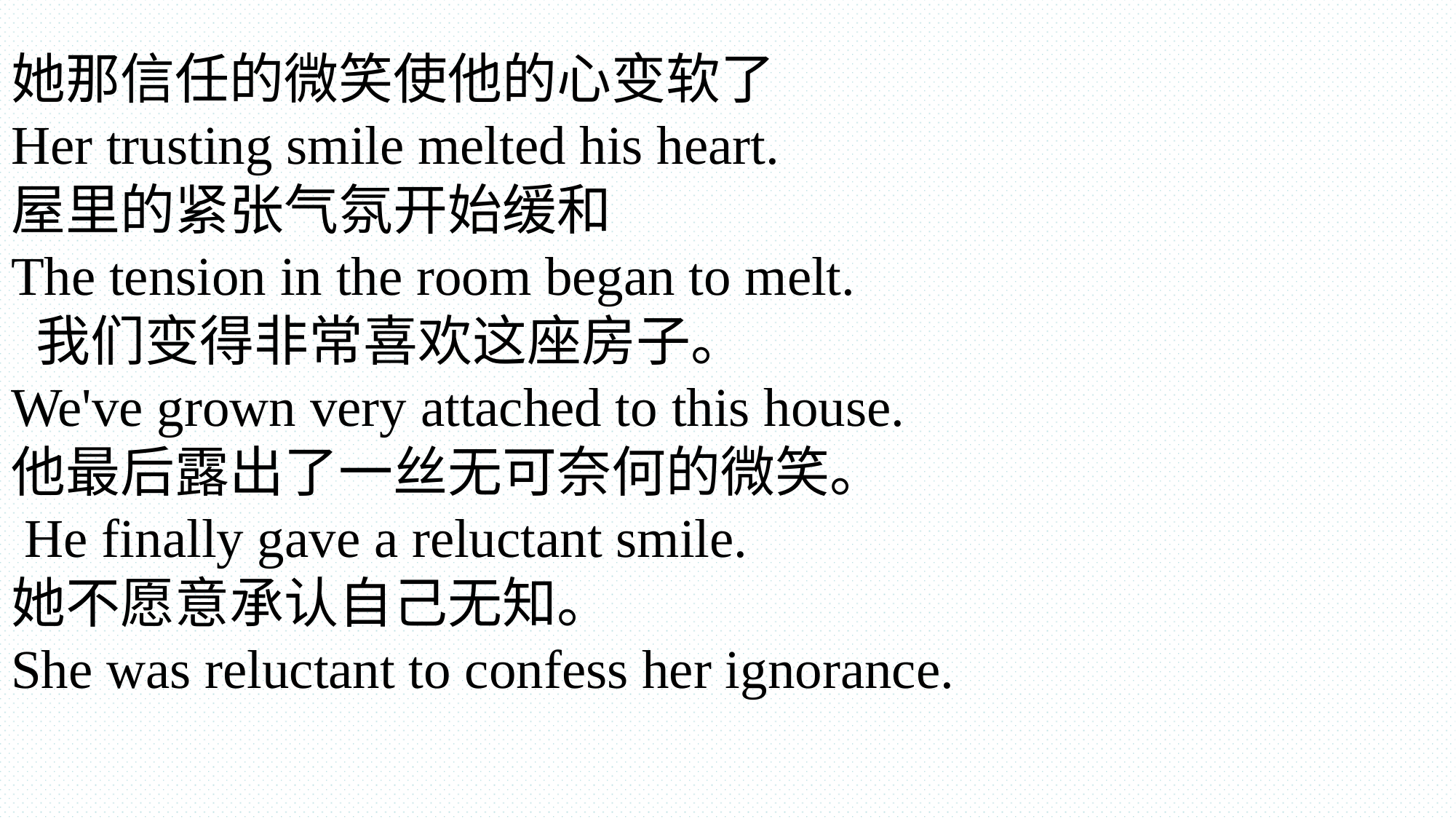

她那信任的微笑使他的心变软了
Her trusting smile melted his heart.
屋里的紧张气氛开始缓和
The tension in the room began to melt.
 我们变得非常喜欢这座房子。
We've grown very attached to this house.
他最后露出了一丝无可奈何的微笑。
 He finally gave a reluctant smile.
她不愿意承认自己无知。
She was reluctant to confess her ignorance.